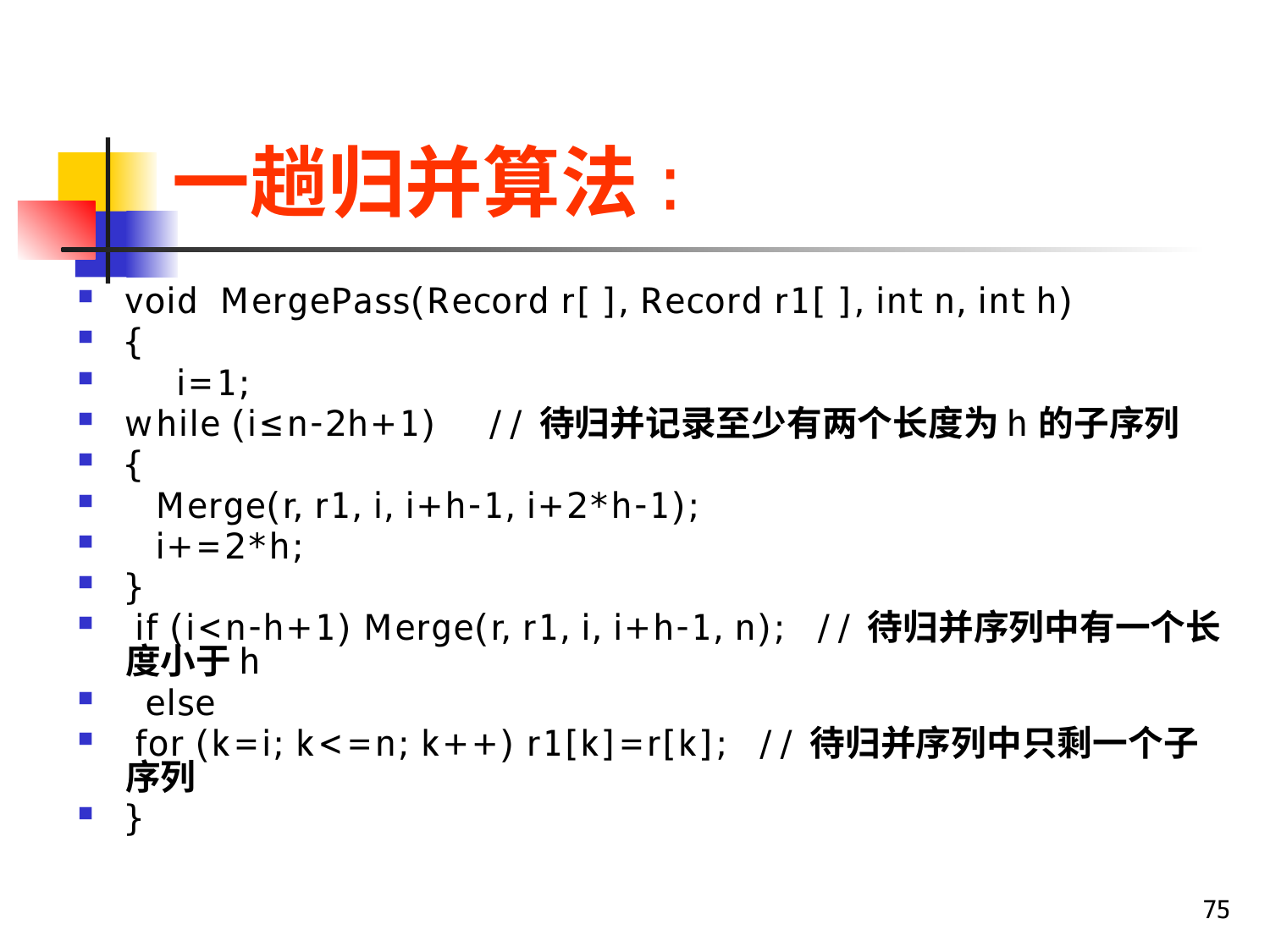

# 一趟归并算法:
void  MergePass(Record r[ ], Record r1[ ], int n, int h)
{
     i=1;
while (i≤n-2h+1)     //待归并记录至少有两个长度为h的子序列
{
   Merge(r, r1, i, i+h-1, i+2*h-1);
   i+=2*h;
}
 if (i<n-h+1) Merge(r, r1, i, i+h-1, n);   //待归并序列中有一个长度小于h
  else
 for (k=i; k<=n; k++) r1[k]=r[k];   //待归并序列中只剩一个子序列
}

75